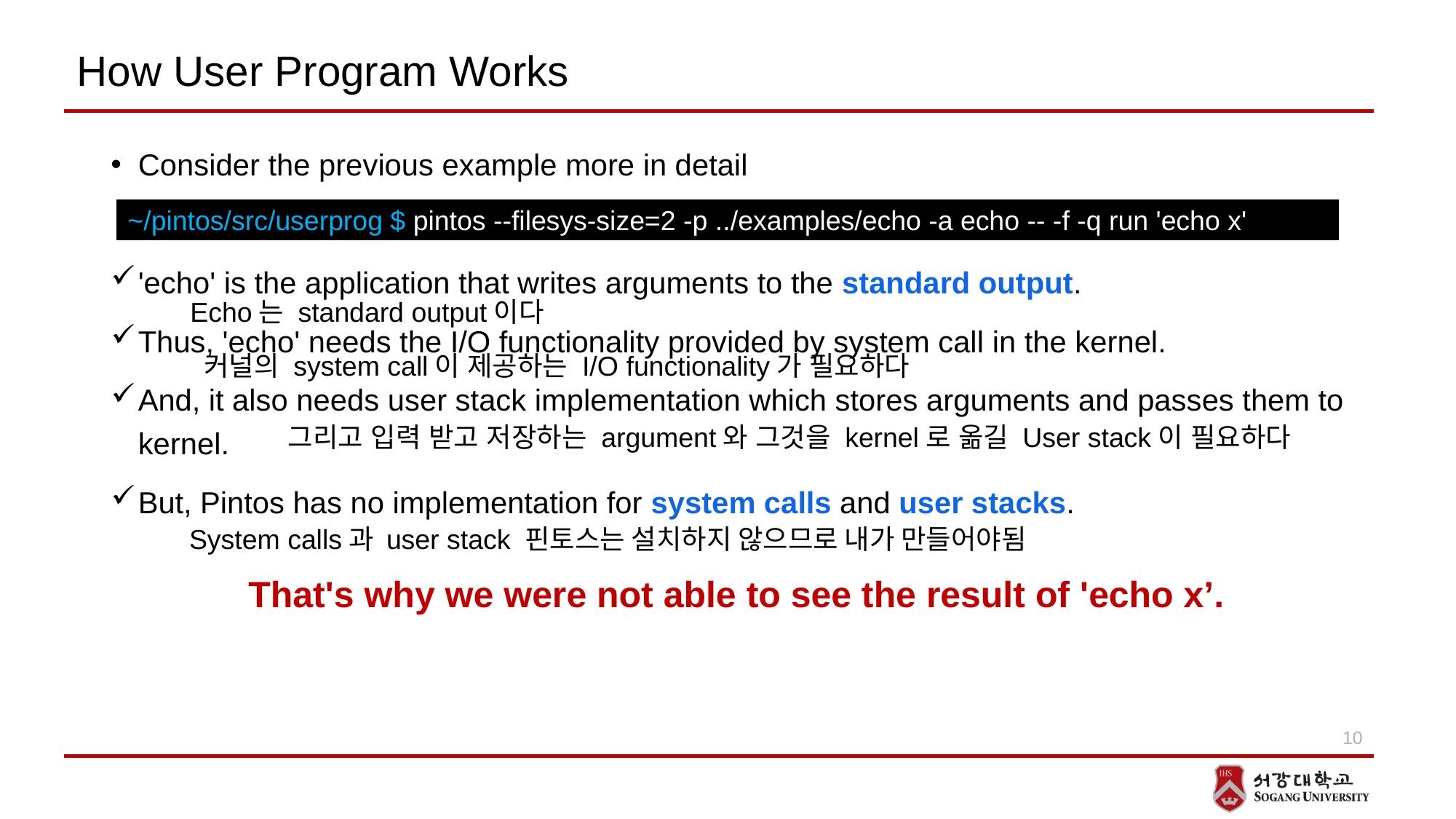

# How User Program Works
Consider the previous example more in detail

'echo' is the application that writes arguments to the standard output.
Thus, 'echo' needs the I/O functionality provided by system call in the kernel.
And, it also needs user stack implementation which stores arguments and passes them to kernel.
But, Pintos has no implementation for system calls and user stacks.
~/pintos/src/userprog $ pintos --filesys-size=2 -p ../examples/echo -a echo -- -f -q run 'echo x'
Echo는 standard output이다
커널의 system call이 제공하는 I/O functionality가 필요하다
그리고 입력 받고 저장하는 argument와 그것을 kernel로 옮길 User stack이 필요하다
System calls과 user stack 핀토스는 설치하지 않으므로 내가 만들어야됨
That's why we were not able to see the result of 'echo x’.
10